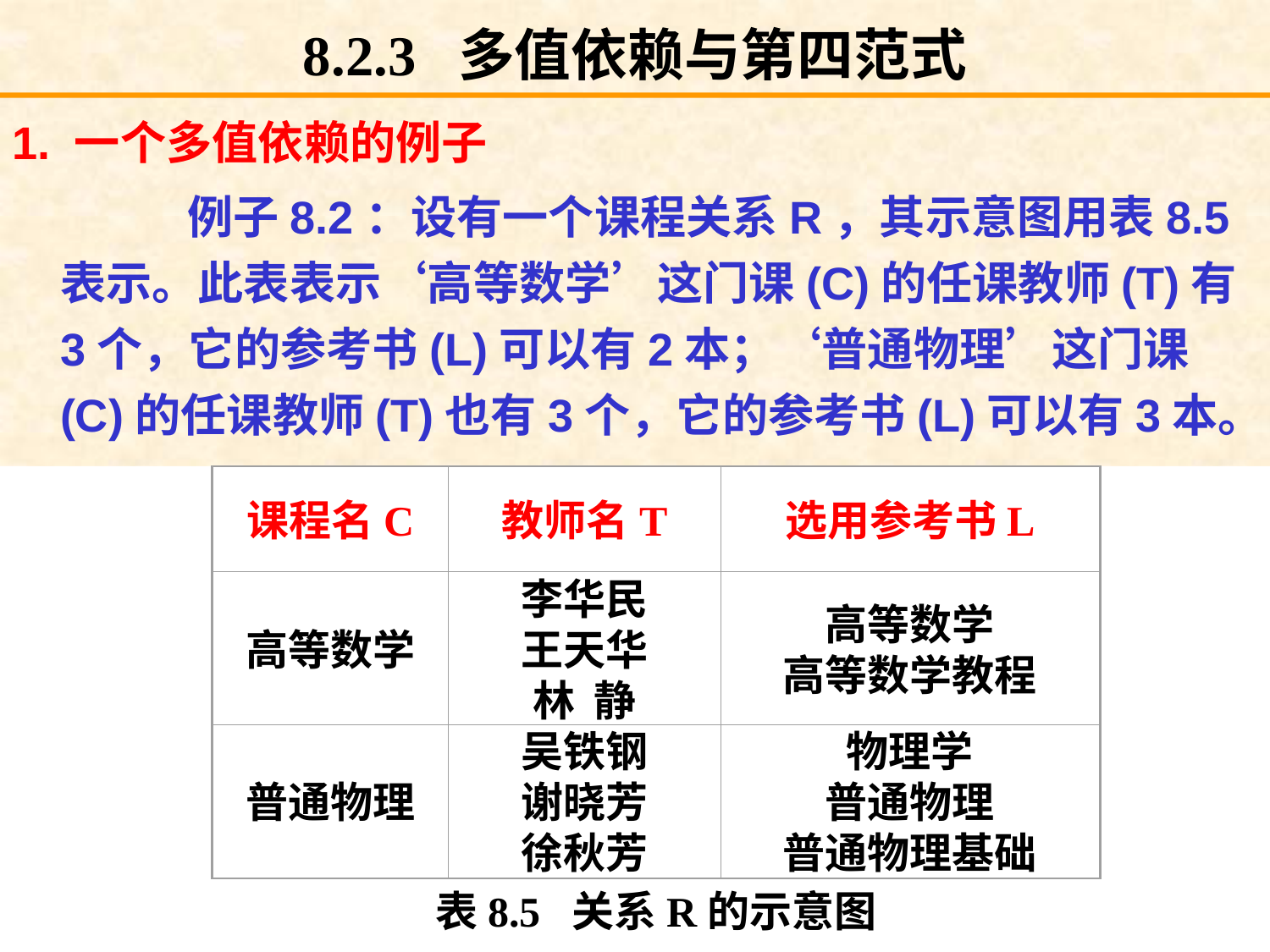

# 8.2.3  多值依赖与第四范式
1. 一个多值依赖的例子
		例子8.2：设有一个课程关系R，其示意图用表8.5表示。此表表示‘高等数学’这门课(C)的任课教师(T)有3个，它的参考书(L)可以有2本；‘普通物理’这门课(C)的任课教师(T)也有3个，它的参考书(L)可以有3本。

课程名C

教师名T

选用参考书L

高等数学

李华民
王天华
林  静

高等数学
高等数学教程

普通物理

吴铁钢
谢晓芳
徐秋芳

物理学
普通物理
普通物理基础
表8.5  关系R的示意图
127
2007年度-教育部-IBM精品课程-南京大学计算机科学与技术系